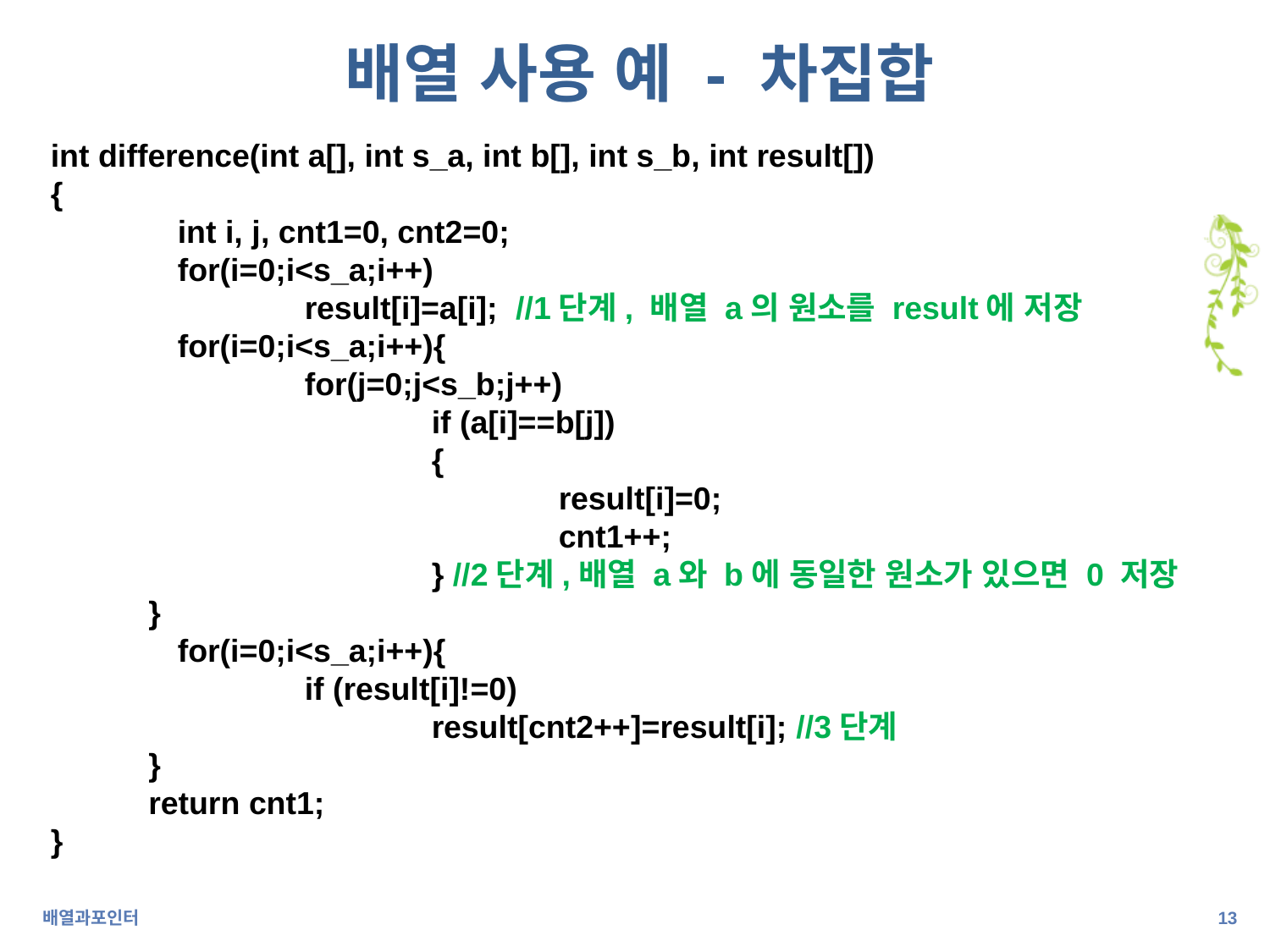

# 배열 사용 예 - 차집합
int difference(int a[], int s_a, int b[], int s_b, int result[])
{
	int i, j, cnt1=0, cnt2=0;
	for(i=0;i<s_a;i++)
		result[i]=a[i];  //1단계, 배열 a의 원소를 result에 저장
	for(i=0;i<s_a;i++){
		for(j=0;j<s_b;j++)
			if (a[i]==b[j])
			{
				result[i]=0;
				cnt1++;
			} //2단계,배열 a와 b에 동일한 원소가 있으면 0 저장
           }
	for(i=0;i<s_a;i++){
		if (result[i]!=0)
			result[cnt2++]=result[i]; //3단계
           }
           return cnt1;
}

TEXT
TEXT
TEXT
TEXT
배열과포인터
13